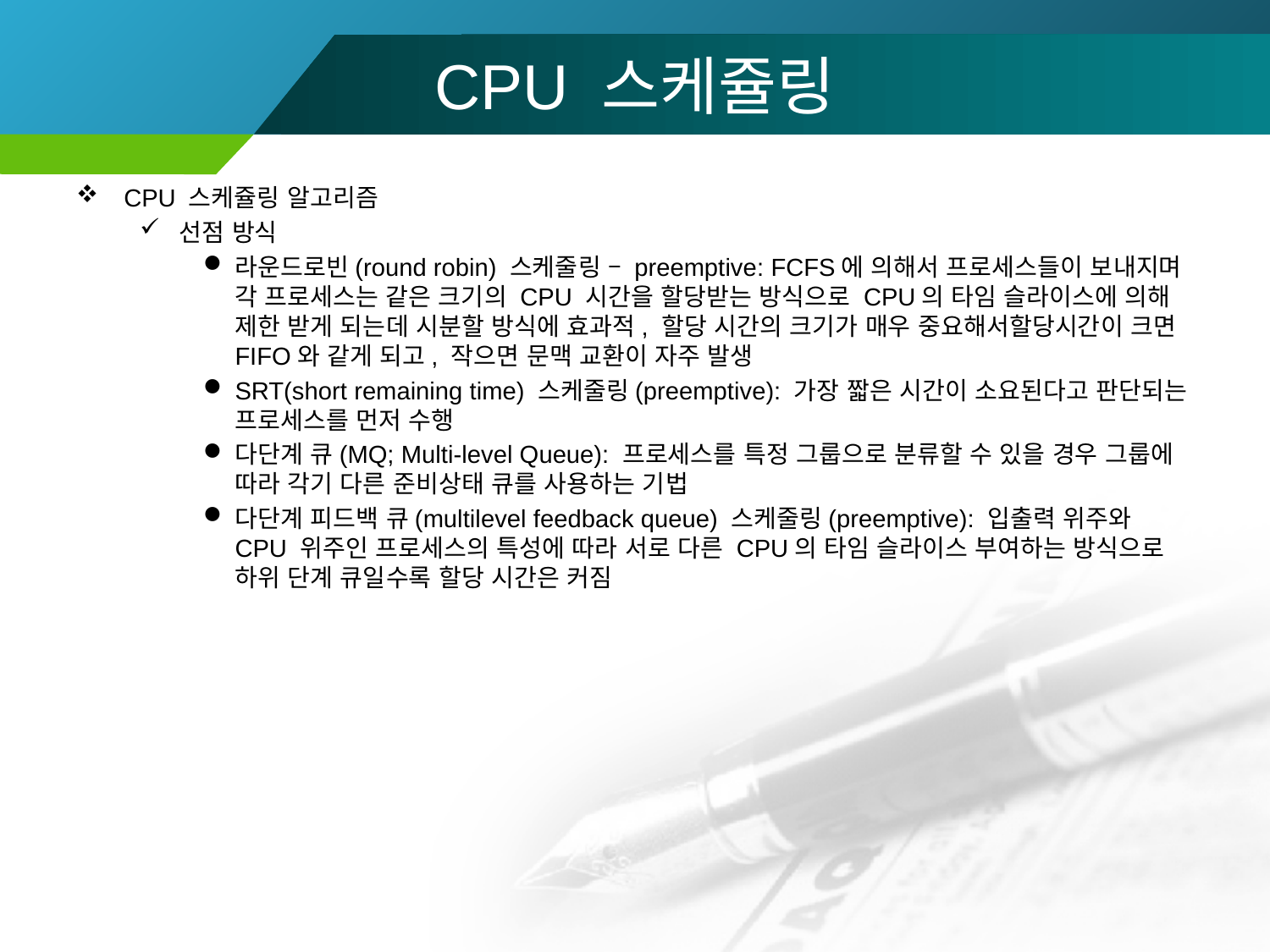

# CPU 스케쥴링
CPU 스케쥴링 알고리즘
선점 방식
라운드로빈(round robin) 스케줄링 – preemptive: FCFS에 의해서 프로세스들이 보내지며 각 프로세스는 같은 크기의 CPU 시간을 할당받는 방식으로 CPU의 타임 슬라이스에 의해 제한 받게 되는데 시분할 방식에 효과적, 할당 시간의 크기가 매우 중요해서할당시간이 크면 FIFO와 같게 되고, 작으면 문맥 교환이 자주 발생
SRT(short remaining time) 스케줄링(preemptive): 가장 짧은 시간이 소요된다고 판단되는 프로세스를 먼저 수행
다단계 큐(MQ; Multi-level Queue): 프로세스를 특정 그룹으로 분류할 수 있을 경우 그룹에 따라 각기 다른 준비상태 큐를 사용하는 기법
다단계 피드백 큐(multilevel feedback queue) 스케줄링(preemptive): 입출력 위주와 CPU 위주인 프로세스의 특성에 따라 서로 다른 CPU의 타임 슬라이스 부여하는 방식으로 하위 단계 큐일수록 할당 시간은 커짐